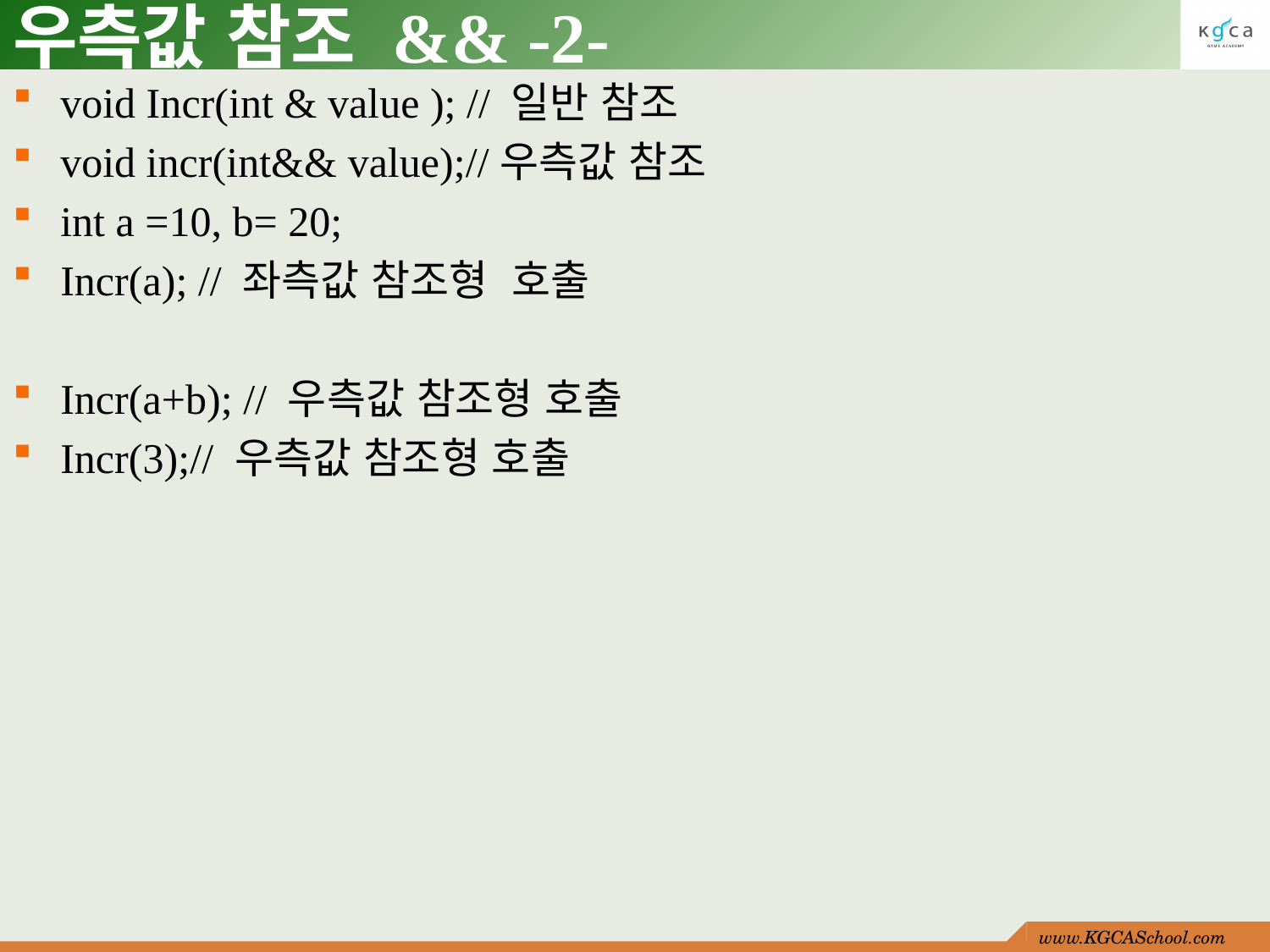

# 우측값 참조 && -2-
void Incr(int & value ); // 일반 참조
void incr(int&& value);//우측값 참조
int a =10, b= 20;
Incr(a); // 좌측값 참조형  호출

Incr(a+b); // 우측값 참조형 호출
Incr(3);// 우측값 참조형 호출